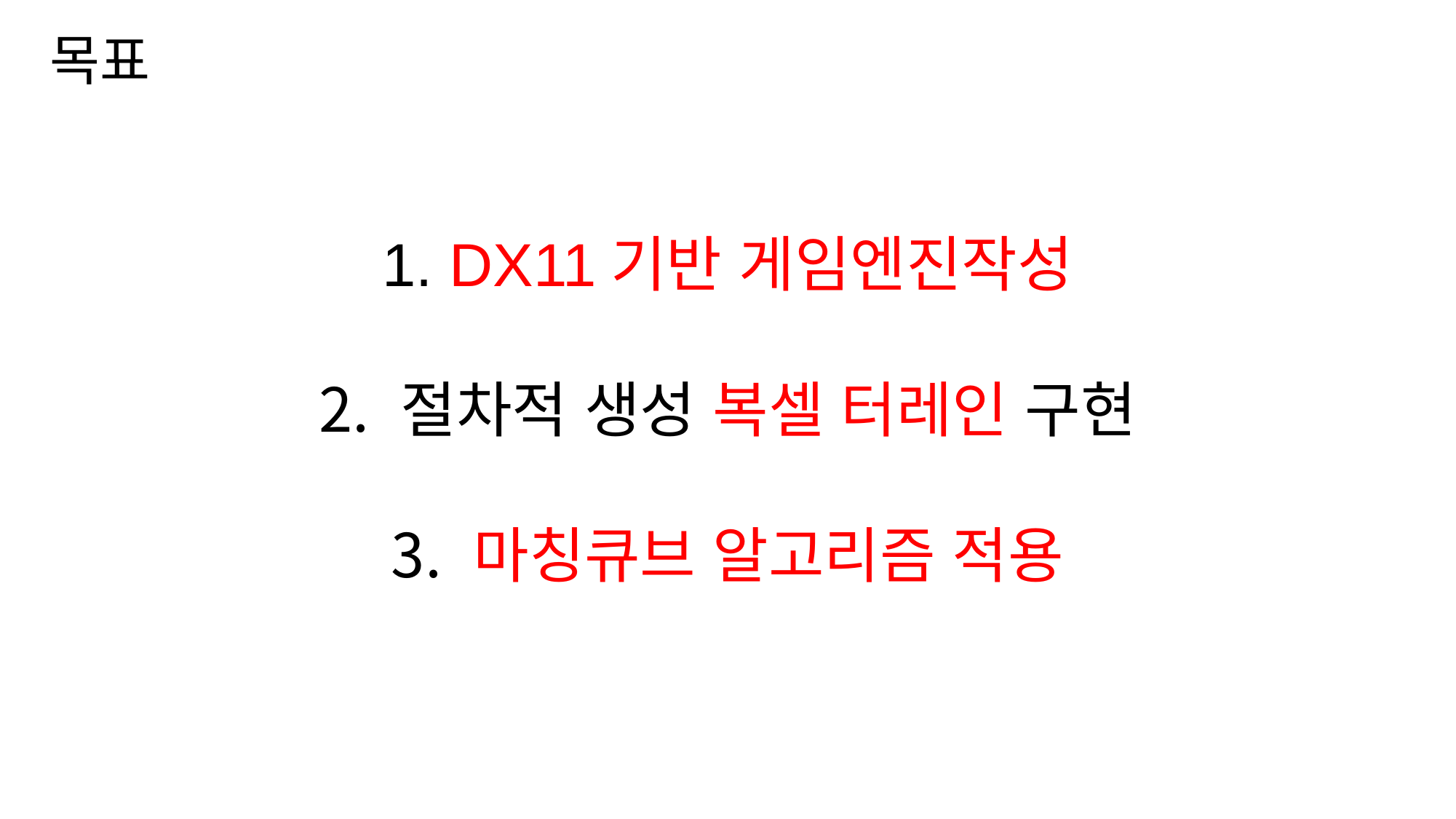

목표
 DX11기반 게임엔진작성

 절차적 생성 복셀 터레인 구현

 마칭큐브 알고리즘 적용